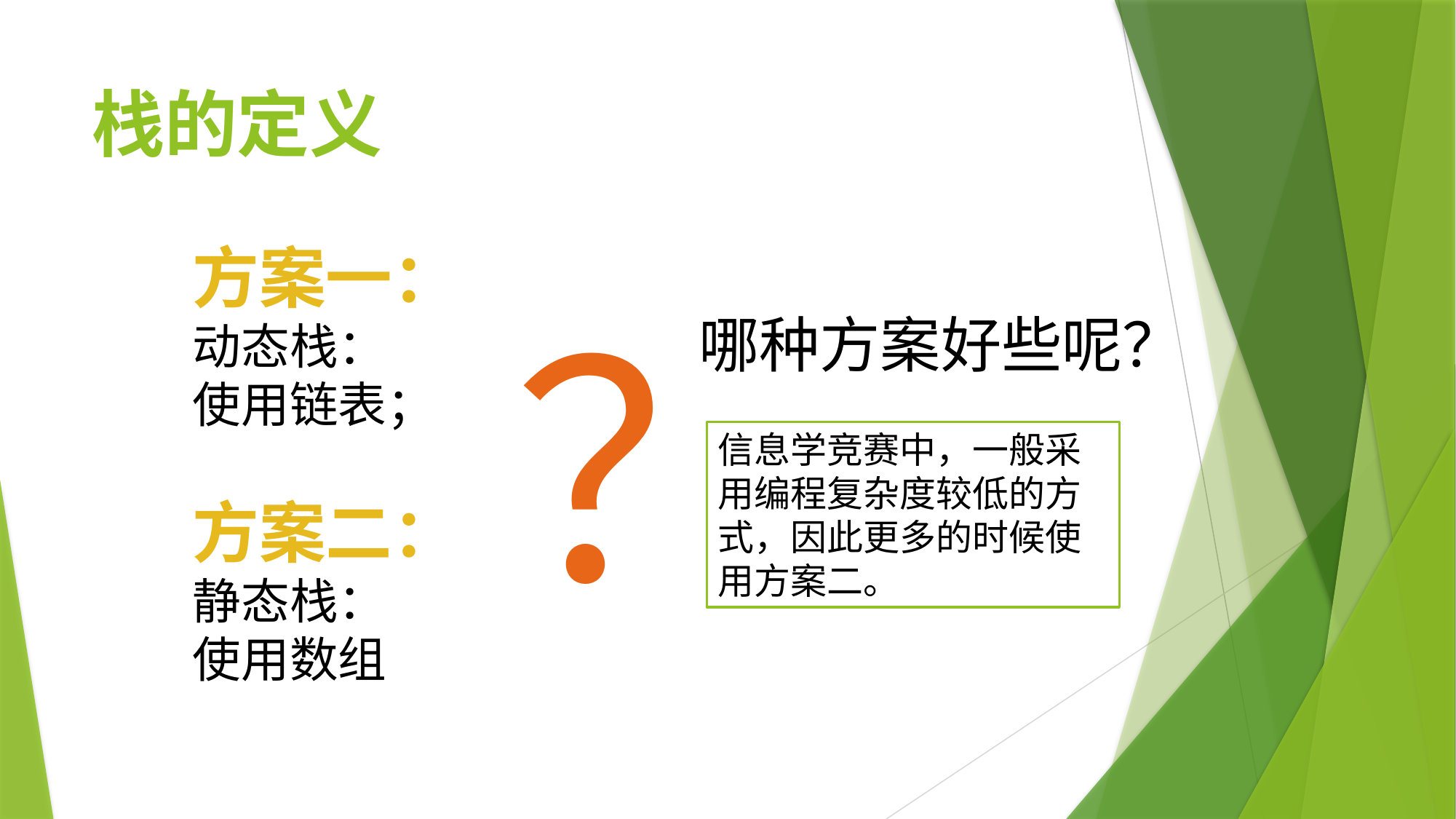

# 栈的定义
方案一：
动态栈：
使用链表；

方案二：
静态栈：
使用数组
？
哪种方案好些呢？
信息学竞赛中，一般采用编程复杂度较低的方式，因此更多的时候使用方案二。